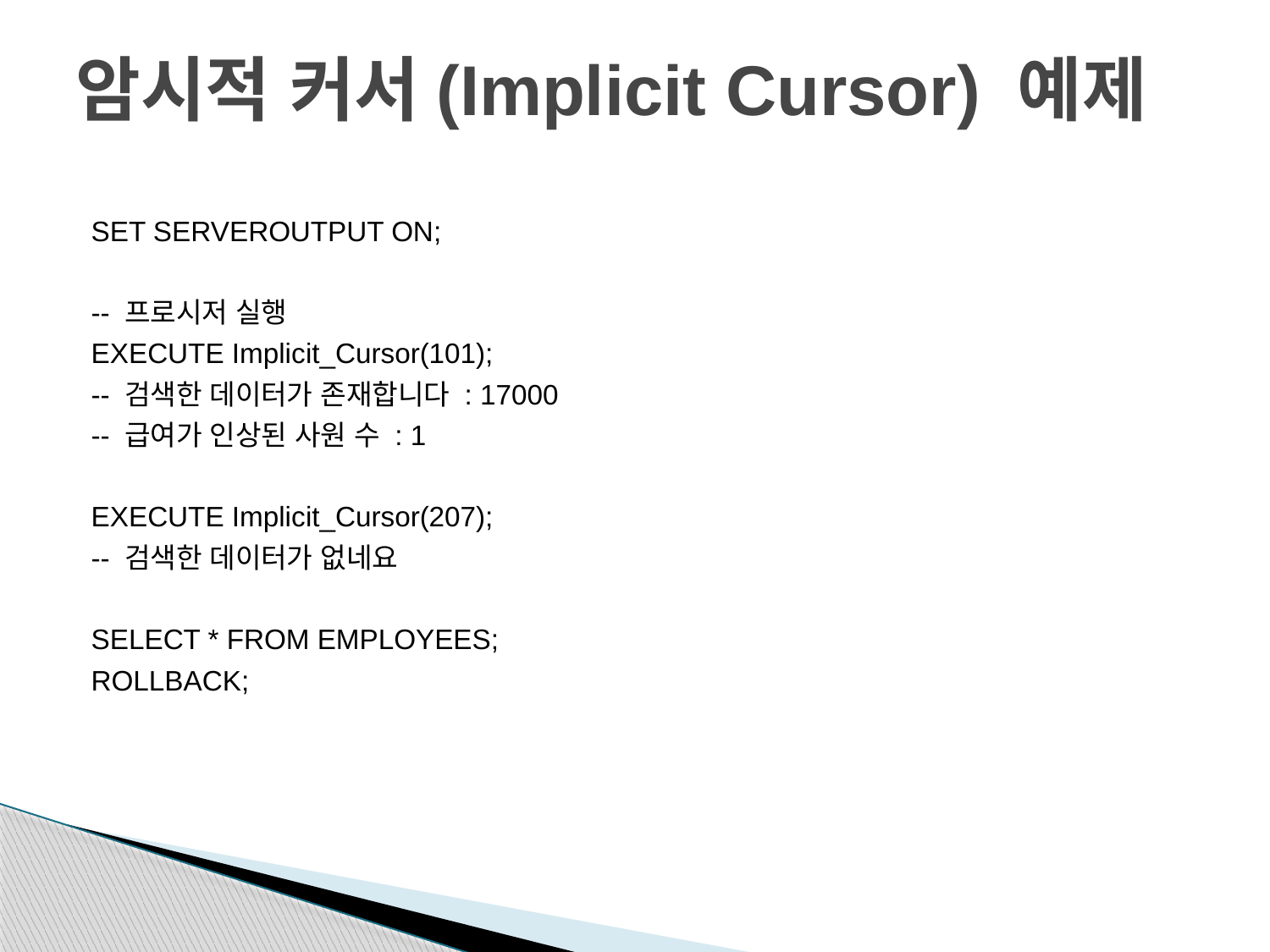

# 암시적 커서(Implicit Cursor) 예제

SET SERVEROUTPUT ON;

-- 프로시저 실행
EXECUTE Implicit_Cursor(101);
-- 검색한 데이터가 존재합니다 : 17000
-- 급여가 인상된 사원 수 : 1

EXECUTE Implicit_Cursor(207);
-- 검색한 데이터가 없네요

SELECT * FROM EMPLOYEES;
ROLLBACK;